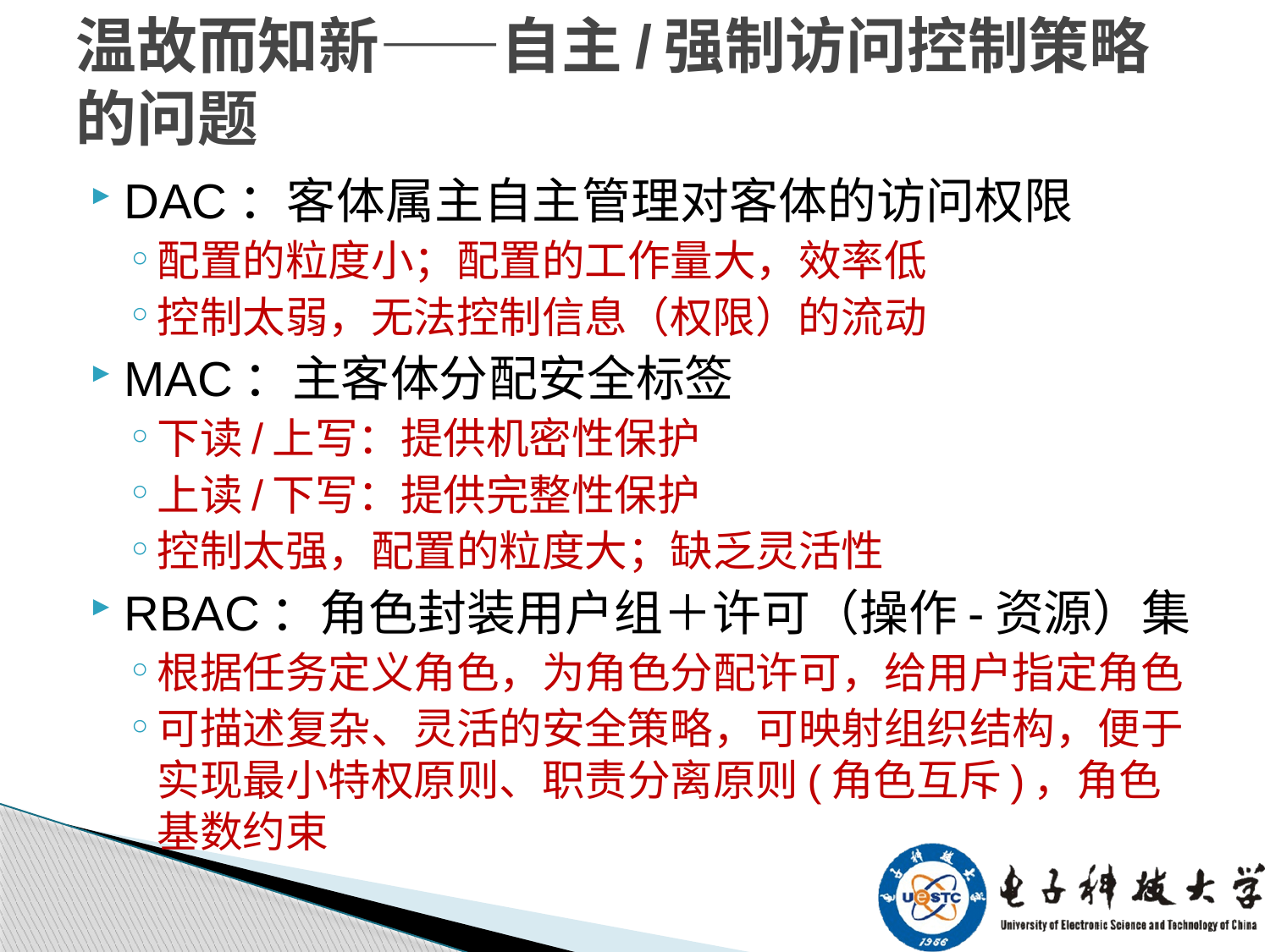

# 温故而知新——自主/强制访问控制策略的问题
DAC：客体属主自主管理对客体的访问权限
配置的粒度小；配置的工作量大，效率低
控制太弱，无法控制信息（权限）的流动
MAC：主客体分配安全标签
下读/上写：提供机密性保护
上读/下写：提供完整性保护
控制太强，配置的粒度大；缺乏灵活性
RBAC：角色封装用户组＋许可（操作-资源）集
根据任务定义角色，为角色分配许可，给用户指定角色
可描述复杂、灵活的安全策略，可映射组织结构，便于实现最小特权原则、职责分离原则(角色互斥)，角色基数约束